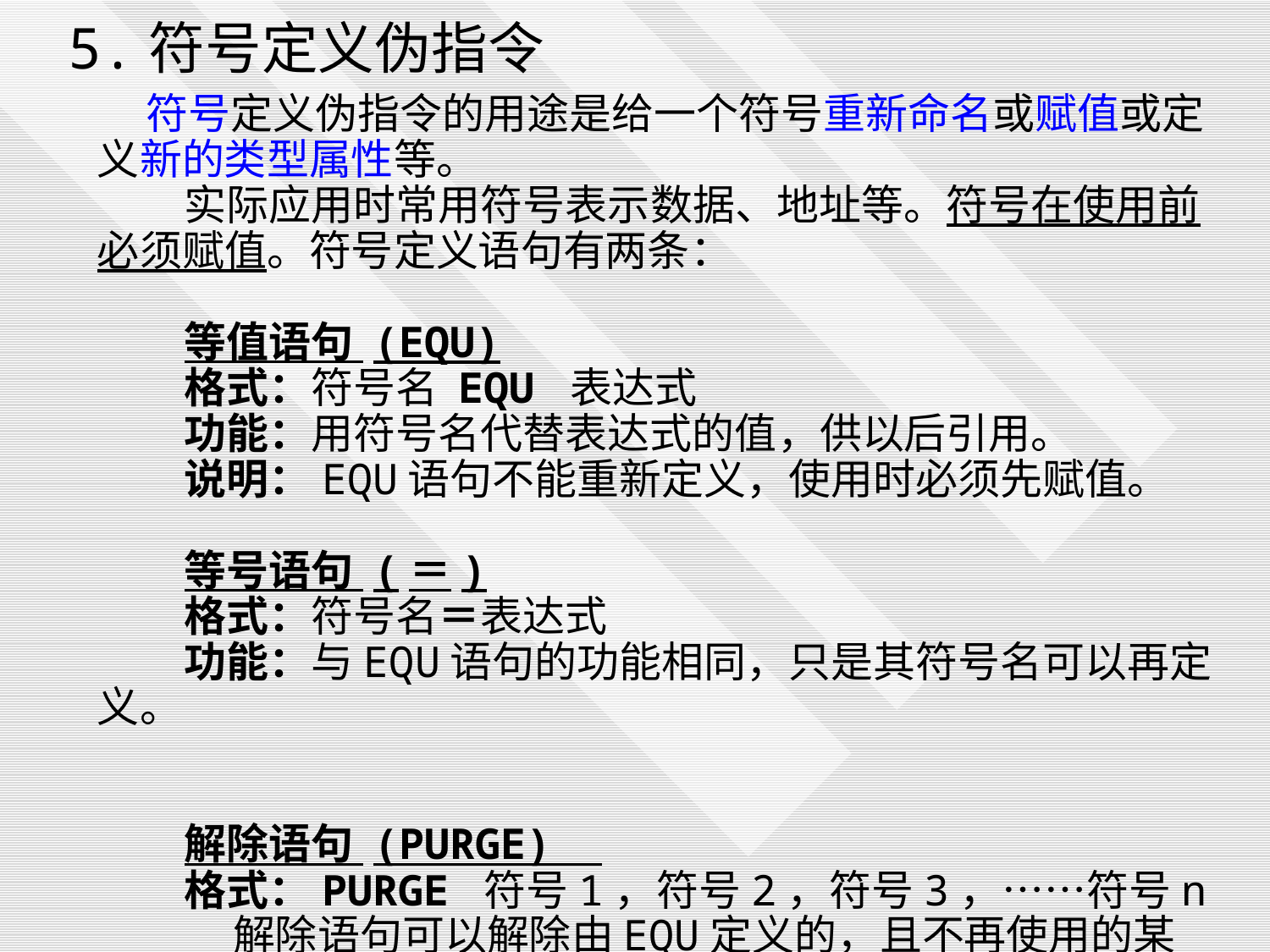

5.符号定义伪指令
    符号定义伪指令的用途是给一个符号重新命名或赋值或定义新的类型属性等。
实际应用时常用符号表示数据、地址等。符号在使用前必须赋值。符号定义语句有两条：

等值语句 (EQU)
格式：符号名 EQU 表达式
功能：用符号名代替表达式的值，供以后引用。
说明：EQU语句不能重新定义，使用时必须先赋值。

等号语句 (＝)
格式：符号名＝表达式
功能：与EQU语句的功能相同，只是其符号名可以再定义。

解除语句 (PURGE)
格式：PURGE 符号1，符号2，符号3，……符号n
    解除语句可以解除由EQU定义的，且不再使用的某些符号。符号解除后可重新定义。